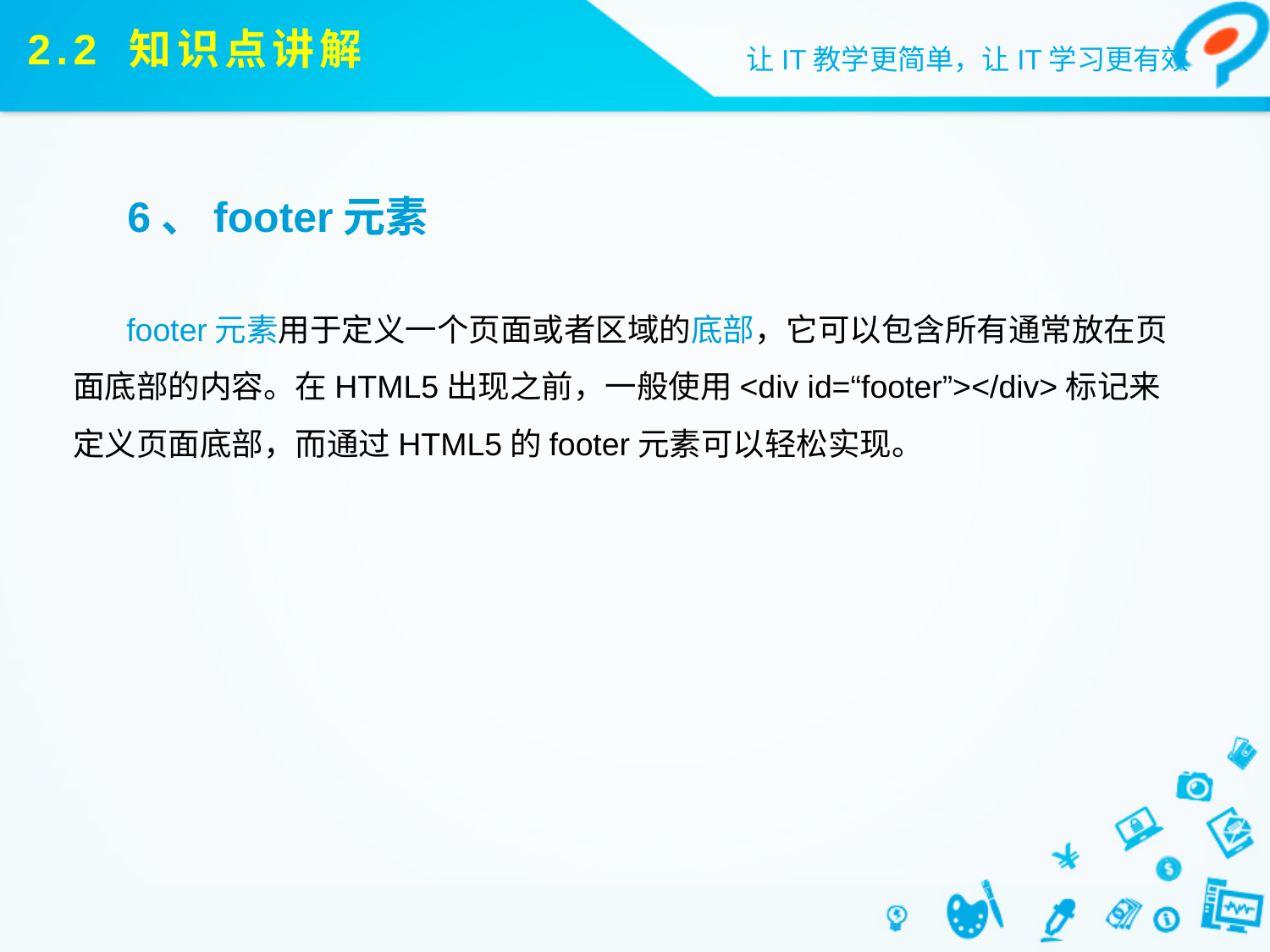

# 2.2 知识点讲解
6、footer元素
      footer元素用于定义一个页面或者区域的底部，它可以包含所有通常放在页面底部的内容。在HTML5出现之前，一般使用<div id=“footer”></div>标记来定义页面底部，而通过HTML5的footer元素可以轻松实现。